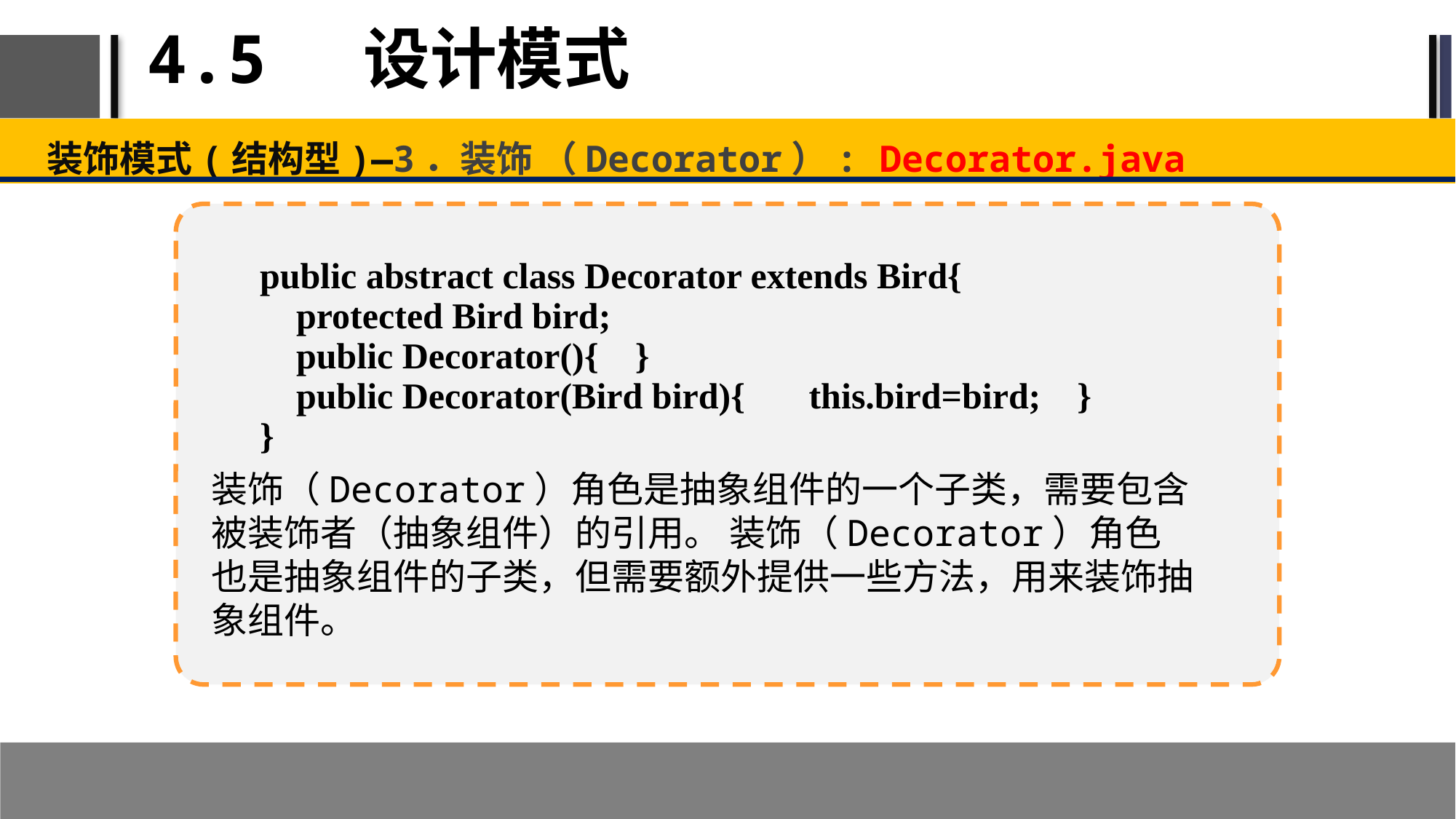

# 4.5  设计模式

装饰模式(结构型)—3．装饰 （Decorator）: Decorator.java

public abstract class Decorator extends Bird{
    protected Bird bird;
    public Decorator(){    }
    public Decorator(Bird bird){       this.bird=bird;    }
}

装饰（Decorator）角色是抽象组件的一个子类，需要包含被装饰者（抽象组件）的引用。 装饰（Decorator）角色也是抽象组件的子类，但需要额外提供一些方法，用来装饰抽象组件。